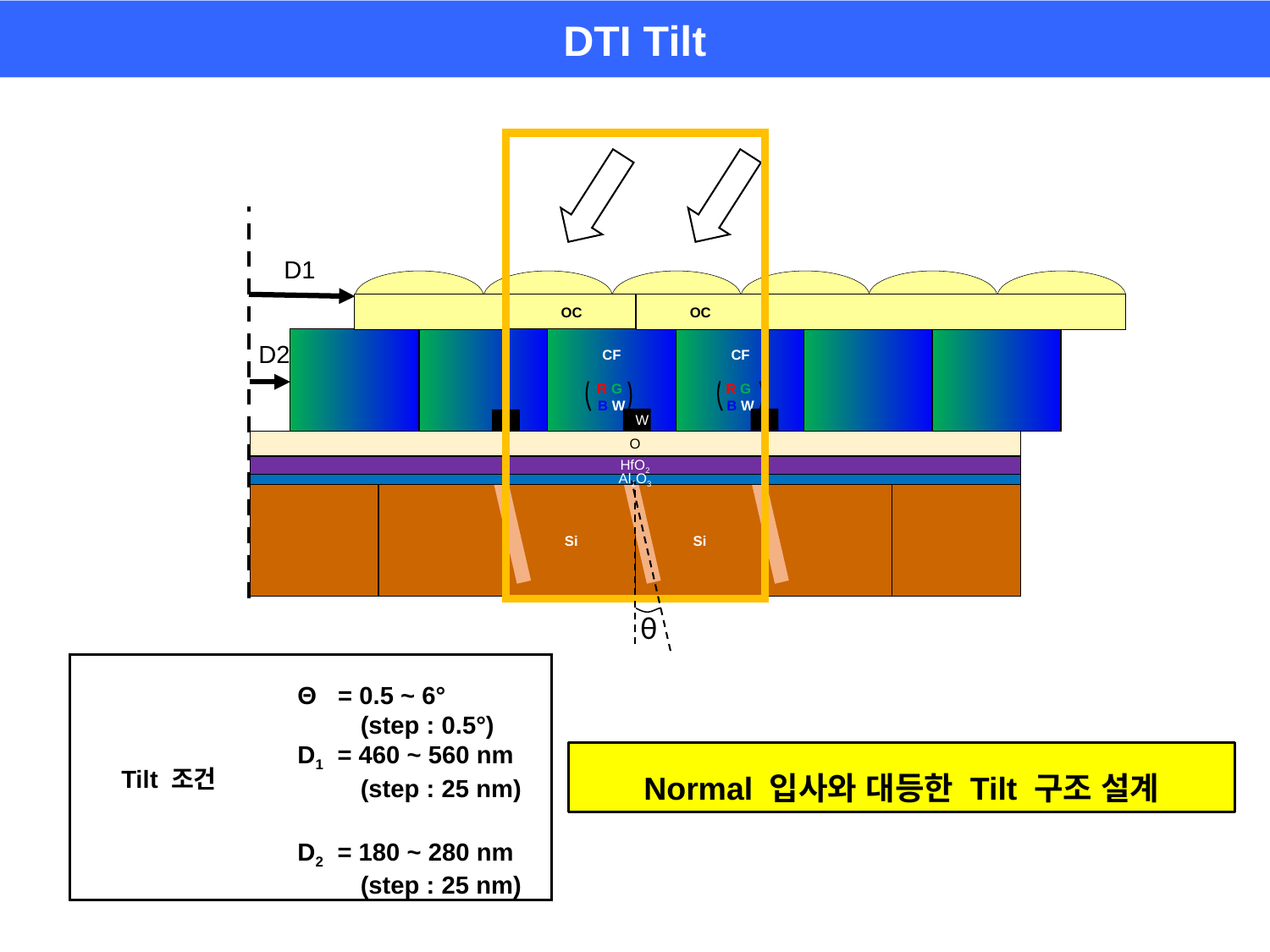

DTI Tilt

D1

OC
OC

CF

R G
B W
CF

R G
B W

D2

W

O
HfO2
Al2O3

Si
Si

θ

Θ   = 0.5 ~ 6°
         (step : 0.5°)
D1  = 460 ~ 560 nm
         (step : 25 nm)

D2  = 180 ~ 280 nm
         (step : 25 nm)
Tilt 조건
Normal 입사와 대등한 Tilt 구조 설계